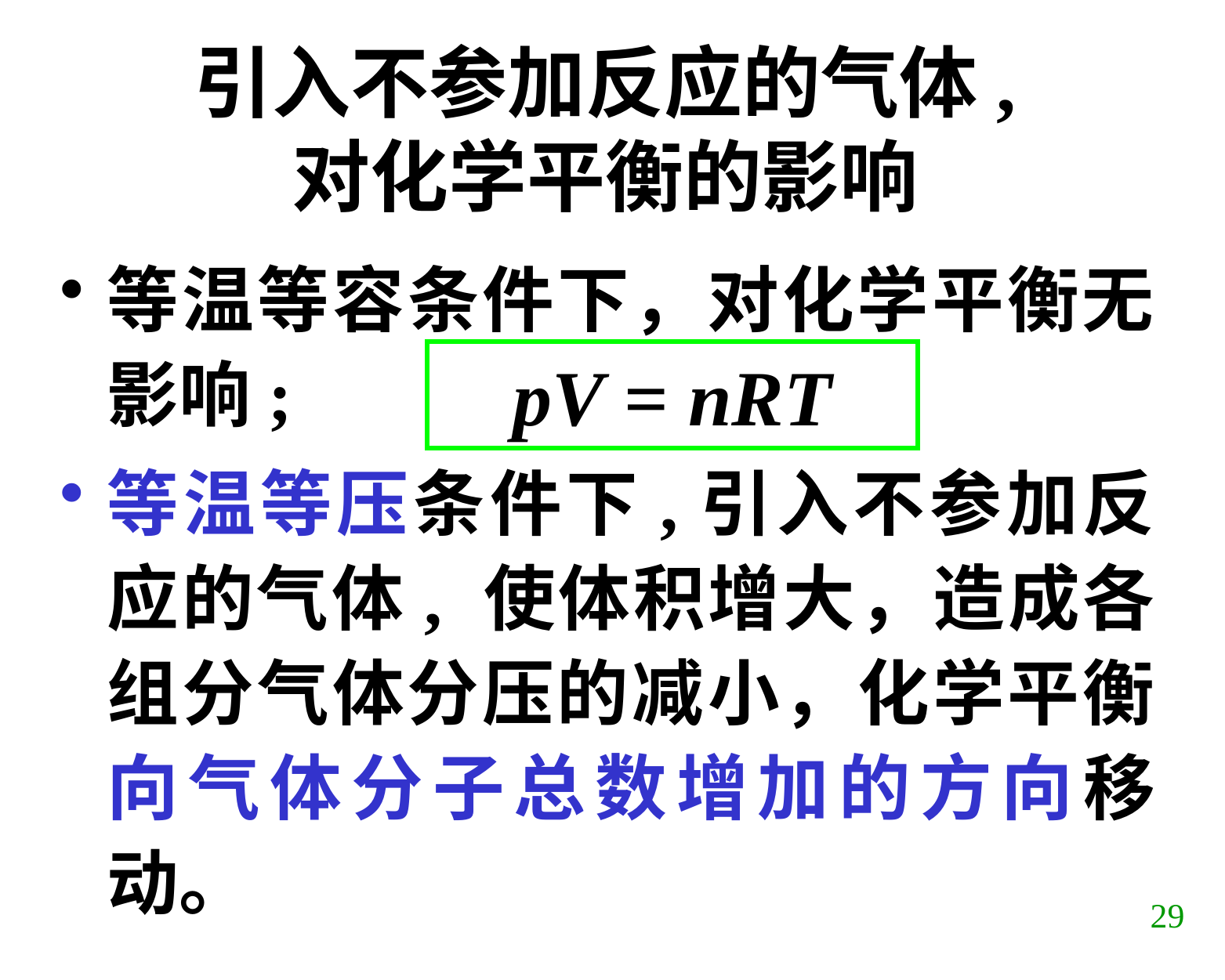

# 引入不参加反应的气体, 对化学平衡的影响
等温等容条件下，对化学平衡无影响;
等温等压条件下,引入不参加反应的气体, 使体积增大，造成各组分气体分压的减小，化学平衡向气体分子总数增加的方向移动。
pV = nRT
29